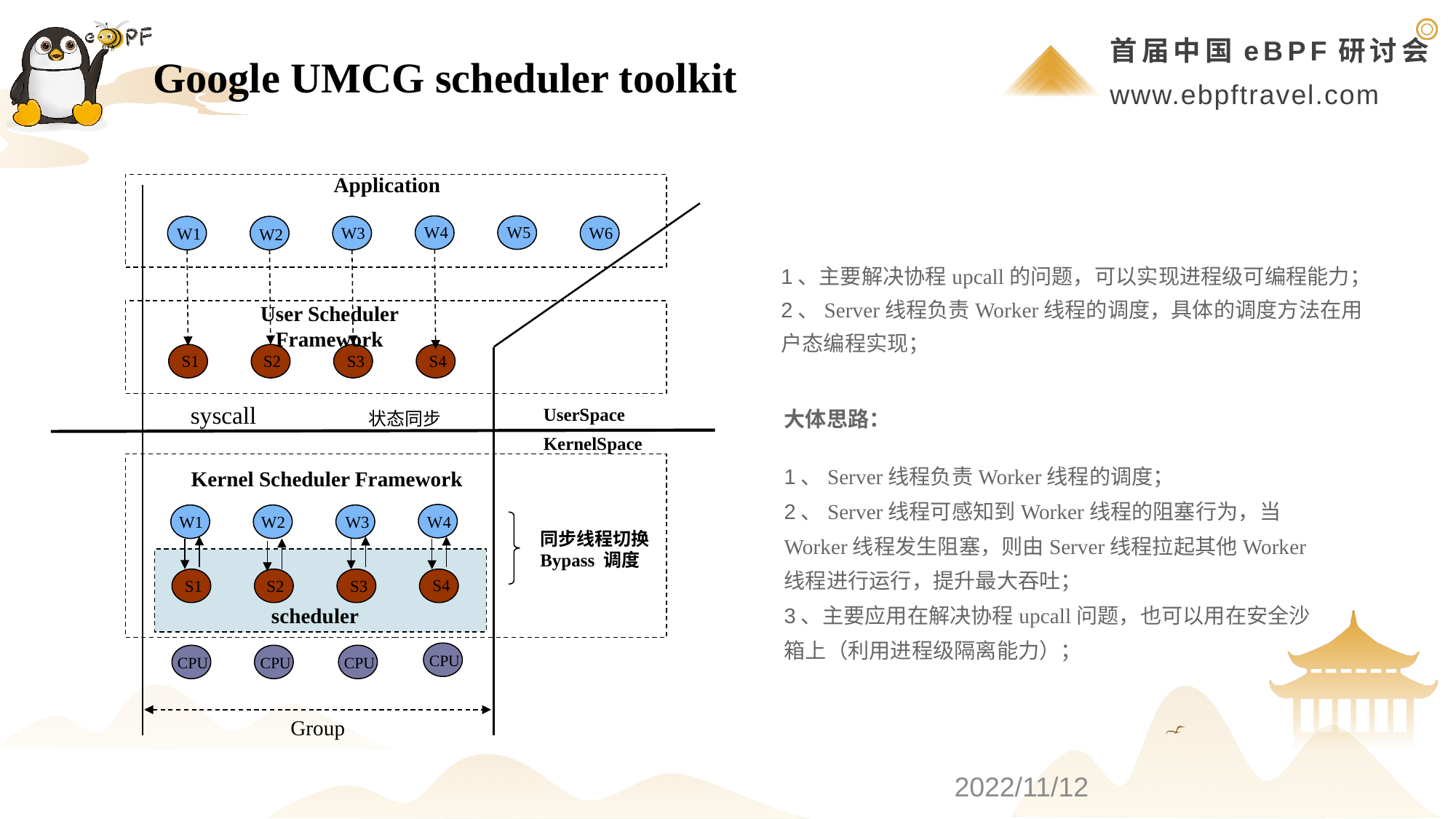

Google UMCG scheduler toolkit
Application

W4
W5
W3
W6
W1
W2
User Scheduler Framework

S4
S2
S3
S1
syscall
UserSpace
状态同步
KernelSpace

Kernel Scheduler Framework

W4
W2
W3
W1

同步线程切换
Bypass 调度

S4
S2
S3
S1
scheduler

CPU
CPU
CPU
CPU
Group
1、主要解决协程upcall的问题，可以实现进程级可编程能力；
2、Server线程负责Worker线程的调度，具体的调度方法在用户态编程实现；
大体思路：

1、Server线程负责Worker线程的调度；
2、Server线程可感知到Worker线程的阻塞行为，当Worker线程发生阻塞，则由Server线程拉起其他Worker线程进行运行，提升最大吞吐；
3、主要应用在解决协程upcall问题，也可以用在安全沙箱上（利用进程级隔离能力）；
2022/11/12